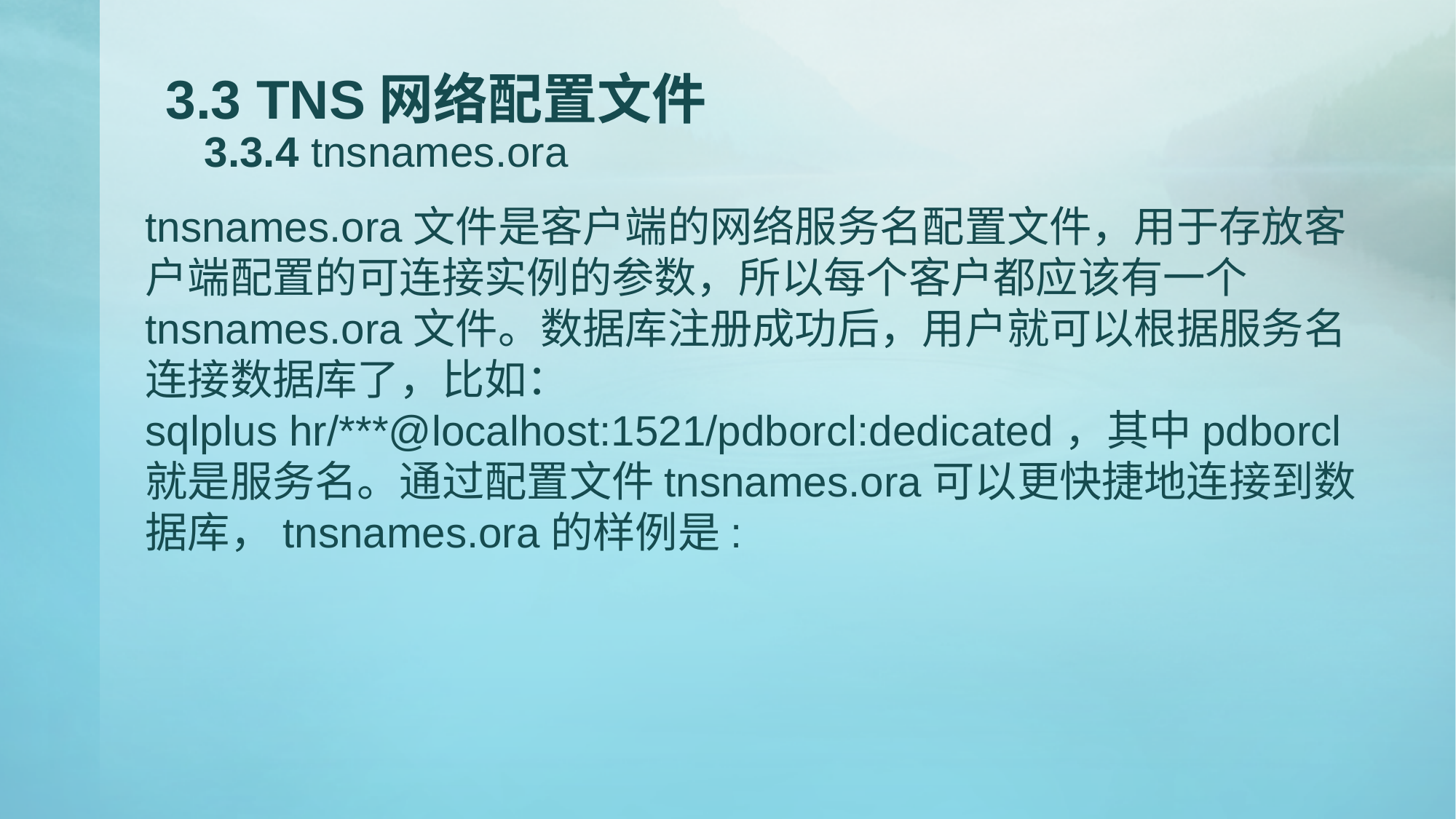

# 3.3 TNS网络配置文件 3.3.4 tnsnames.ora
tnsnames.ora文件是客户端的网络服务名配置文件，用于存放客户端配置的可连接实例的参数，所以每个客户都应该有一个tnsnames.ora文件。数据库注册成功后，用户就可以根据服务名连接数据库了，比如：
sqlplus hr/***@localhost:1521/pdborcl:dedicated，其中pdborcl就是服务名。通过配置文件tnsnames.ora可以更快捷地连接到数据库，tnsnames.ora的样例是: